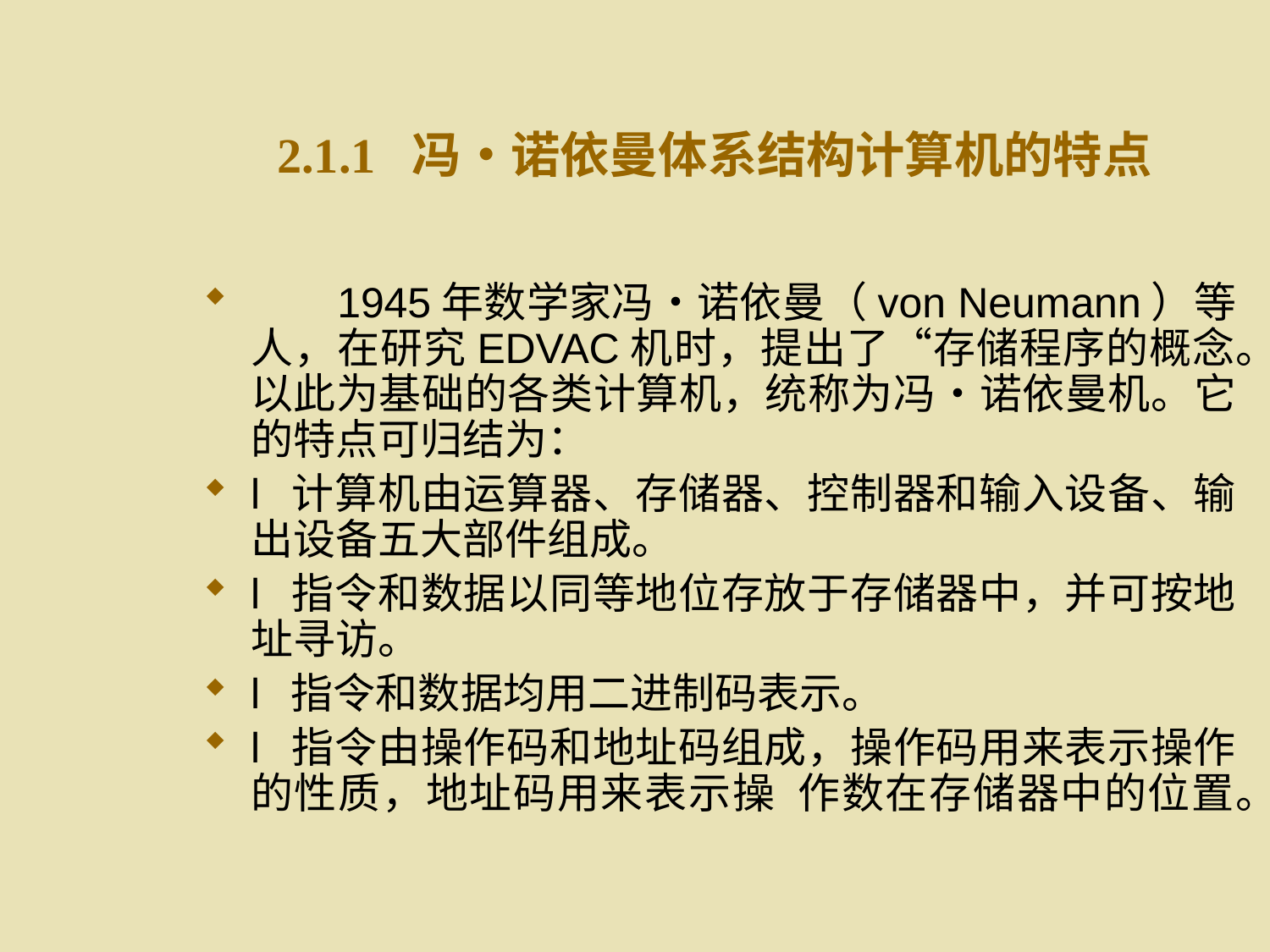

# 2.1.1  冯•诺依曼体系结构计算机的特点
        1945年数学家冯•诺依曼（von Neumann）等人，在研究EDVAC机时，提出了“存储程序的概念。以此为基础的各类计算机，统称为冯•诺依曼机。它的特点可归结为：
l  计算机由运算器、存储器、控制器和输入设备、输出设备五大部件组成。
l  指令和数据以同等地位存放于存储器中，并可按地址寻访。
l  指令和数据均用二进制码表示。
l  指令由操作码和地址码组成，操作码用来表示操作的性质，地址码用来表示操  作数在存储器中的位置。